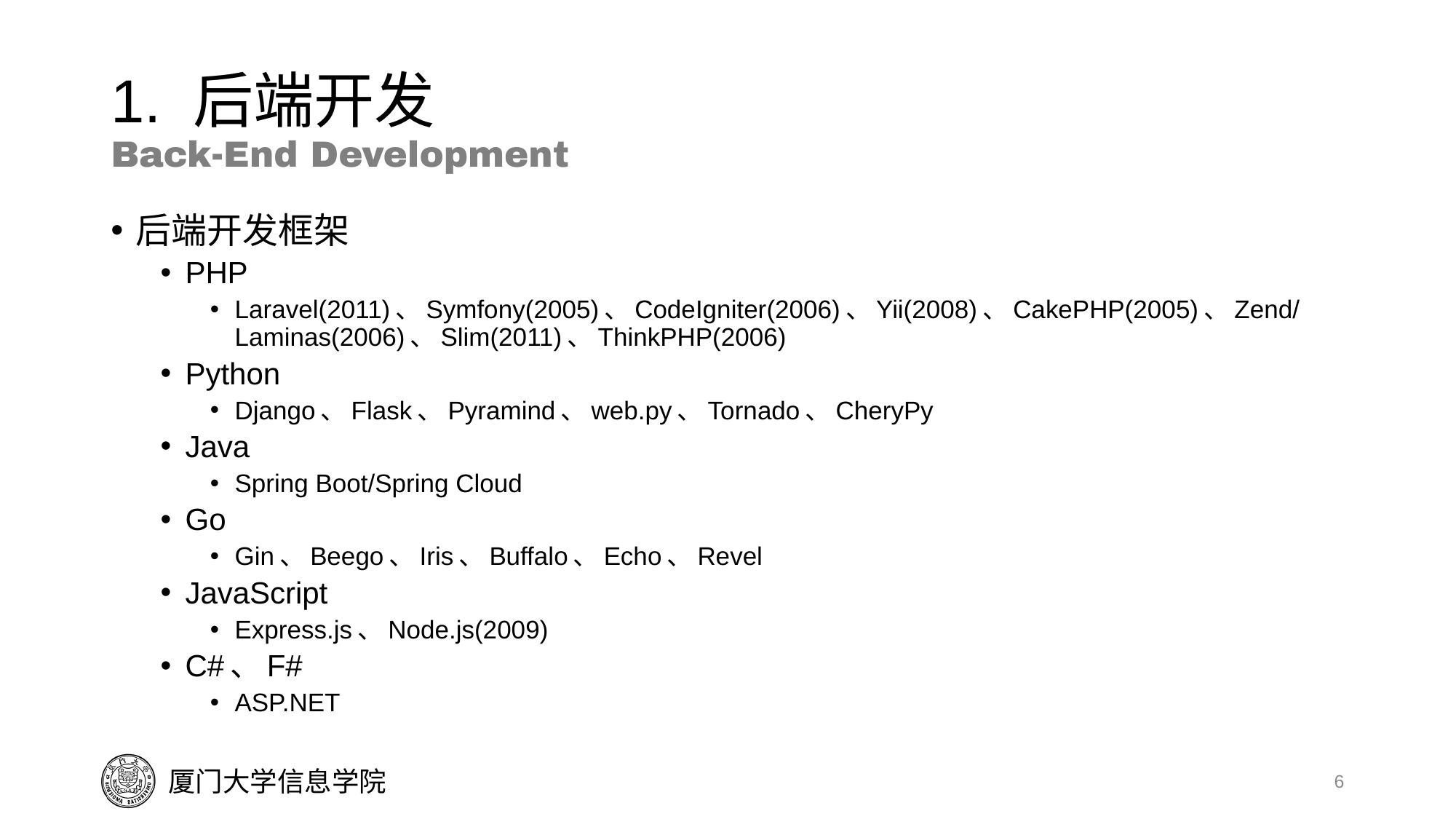

# 1. 后端开发 Back-End Development
后端开发框架
PHP
Laravel(2011)、Symfony(2005)、CodeIgniter(2006)、Yii(2008)、CakePHP(2005)、Zend/Laminas(2006)、Slim(2011)、ThinkPHP(2006)
Python
Django、Flask、Pyramind、web.py、Tornado、CheryPy
Java
Spring Boot/Spring Cloud
Go
Gin、Beego、Iris、Buffalo、Echo、Revel
JavaScript
Express.js、Node.js(2009)
C#、F#
ASP.NET

6